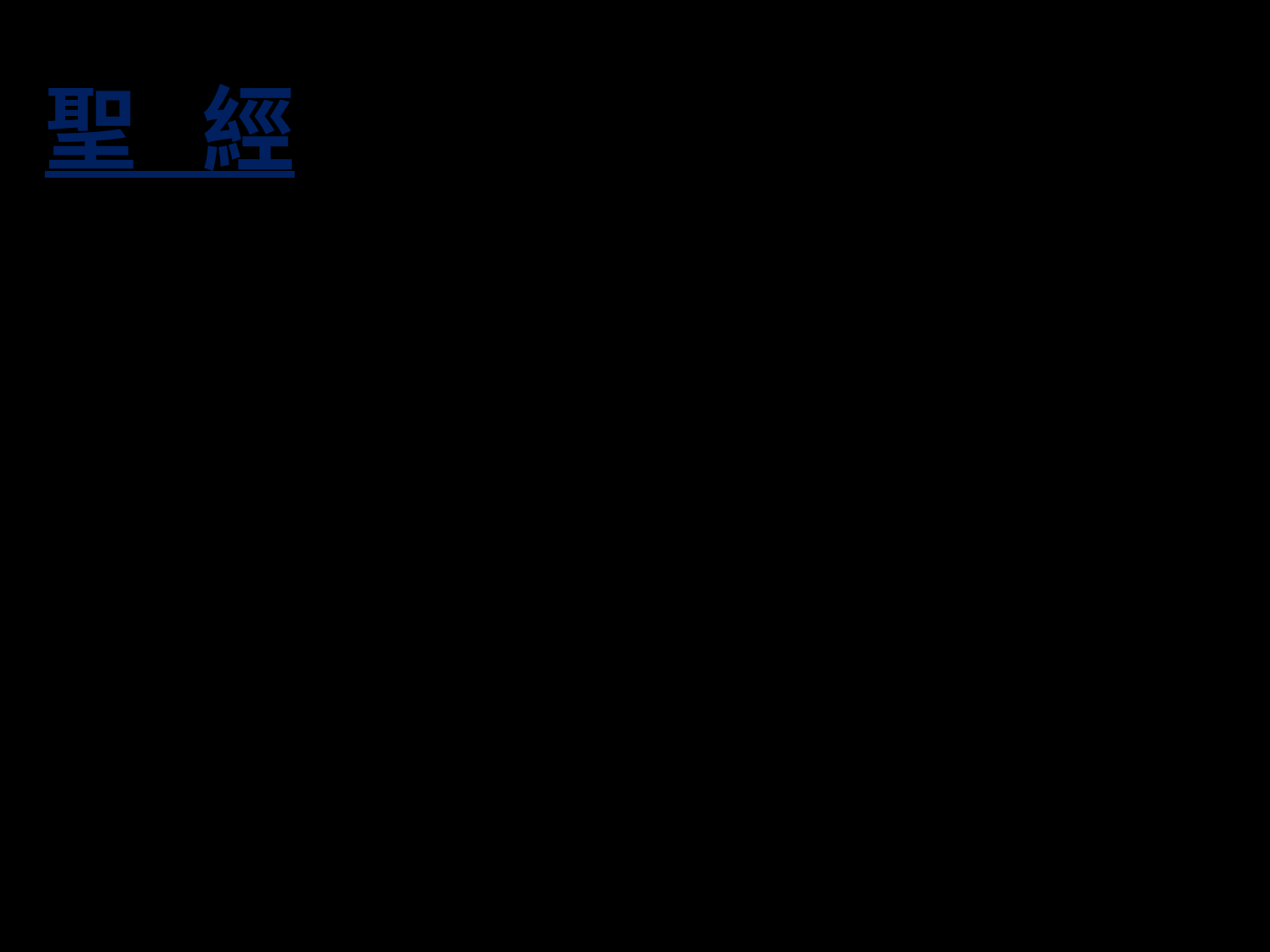

聖   經
<大衛上行之詩>
1 耶和華啊，我的心不狂傲，我的眼不高大；重大和測不透的事，我也不敢行。2我的心平穩安靜，好像斷過奶的孩子在他母親的懷中；我的心在我裏面真像斷過奶的孩子。3 以色列啊，你當仰望耶和華，從今時直到永遠！
 <詩篇 131>